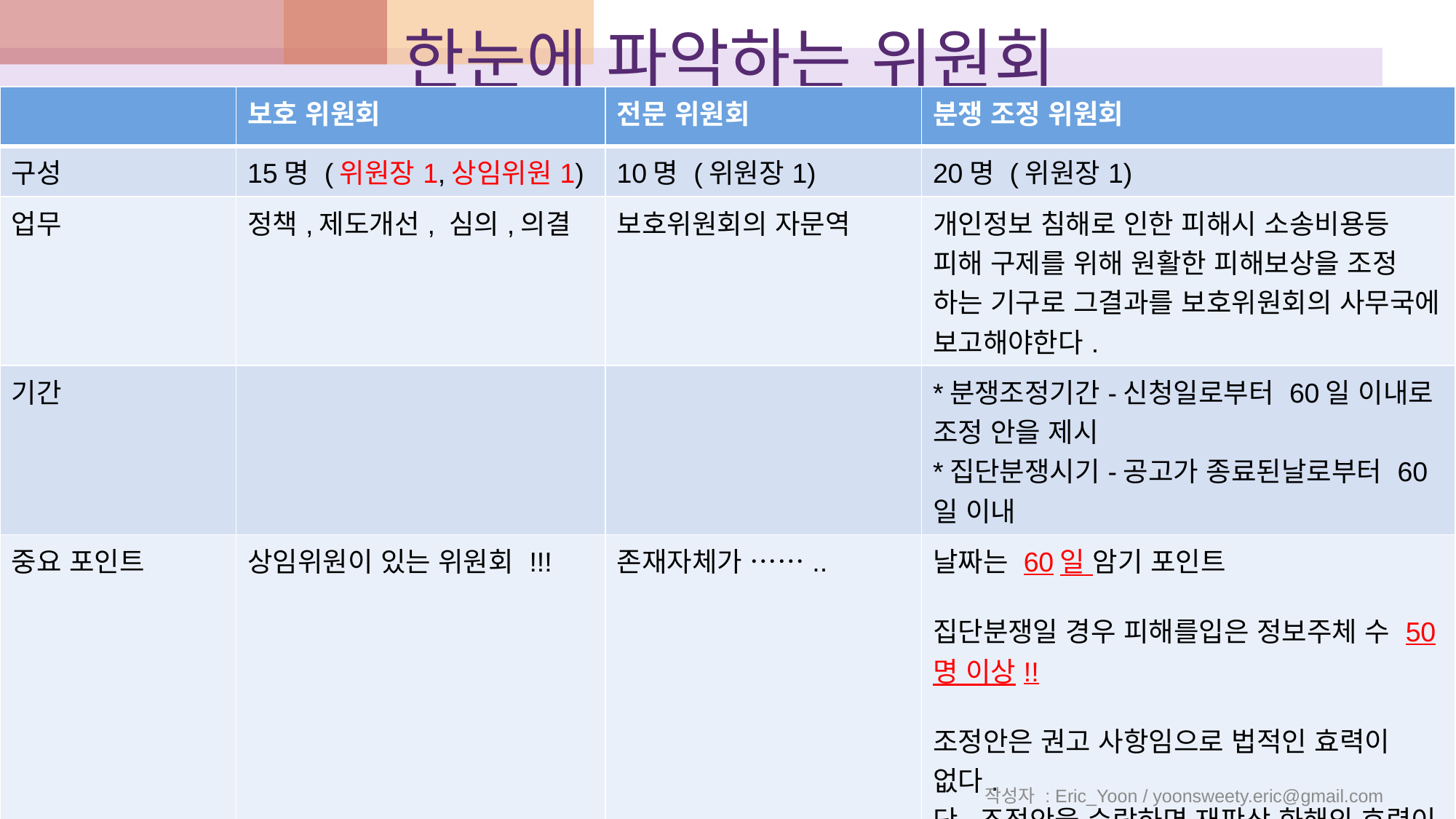

# 한눈에 파악하는 위원회
|  | 보호 위원회 | 전문 위원회 | 분쟁 조정 위원회 |
| --- | --- | --- | --- |
| 구성 | 15명 (위원장1,상임위원1) | 10명 (위원장1) | 20명 (위원장1) |
| 업무 | 정책,제도개선, 심의,의결 | 보호위원회의 자문역 | 개인정보 침해로 인한 피해시 소송비용등 피해 구제를 위해 원활한 피해보상을 조정 하는 기구로 그결과를 보호위원회의 사무국에 보고해야한다. |
| 기간 |  |  | \*분쟁조정기간-신청일로부터 60일 이내로 조정 안을 제시 \*집단분쟁시기-공고가 종료된날로부터 60일 이내 |
| 중요 포인트 | 상임위원이 있는 위원회 !!! | 존재자체가 …….. | 날짜는 60일 암기 포인트 집단분쟁일 경우 피해를입은 정보주체 수 50명 이상!! 조정안은 권고 사항임으로 법적인 효력이 없다. 단,조정안을 수락하면 재판상 화해의 효력이 있다. |
작성자 : Eric_Yoon / yoonsweety.eric@gmail.com